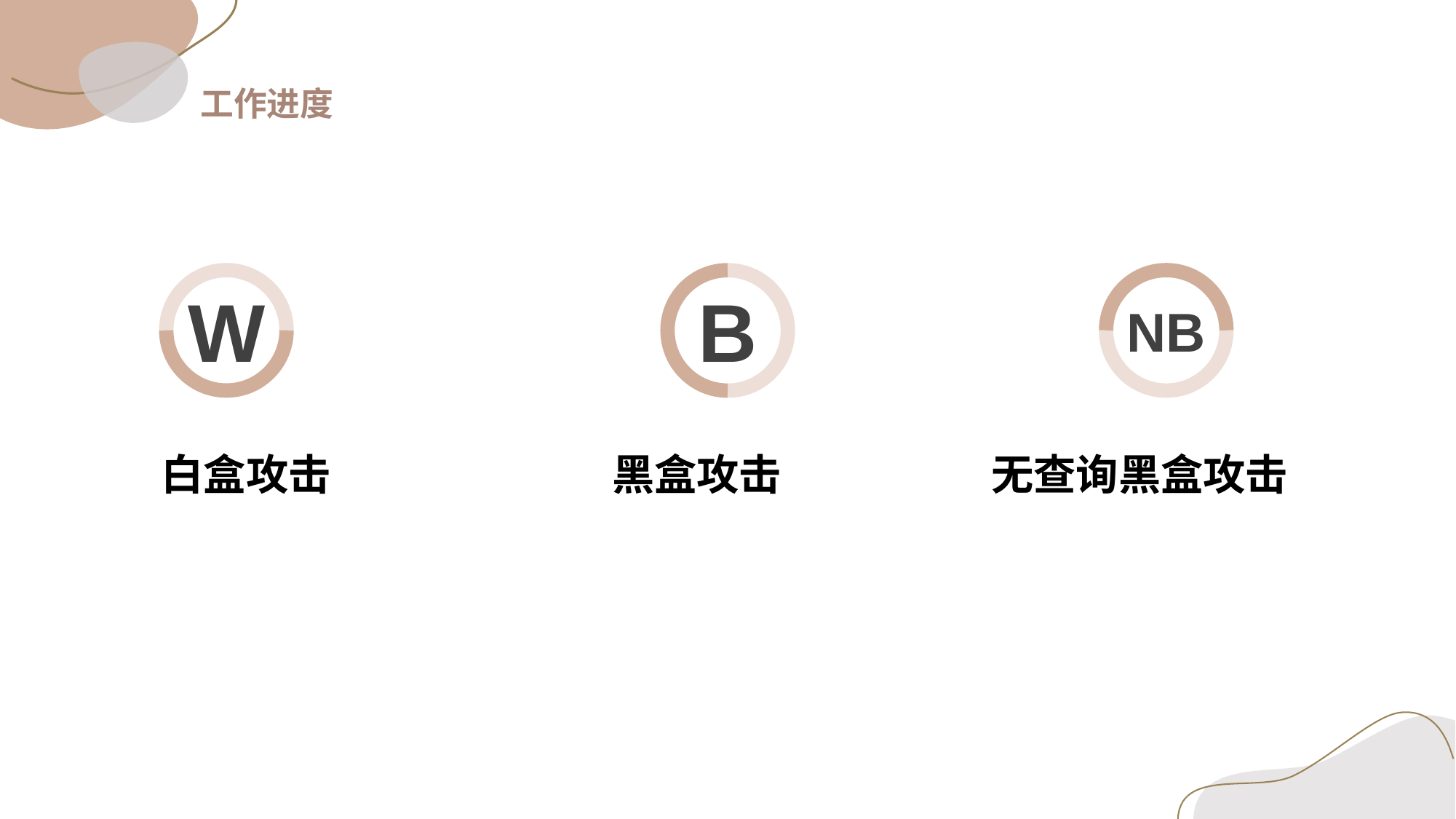

工作进度

W

NB

B
白盒攻击
黑盒攻击
无查询黑盒攻击